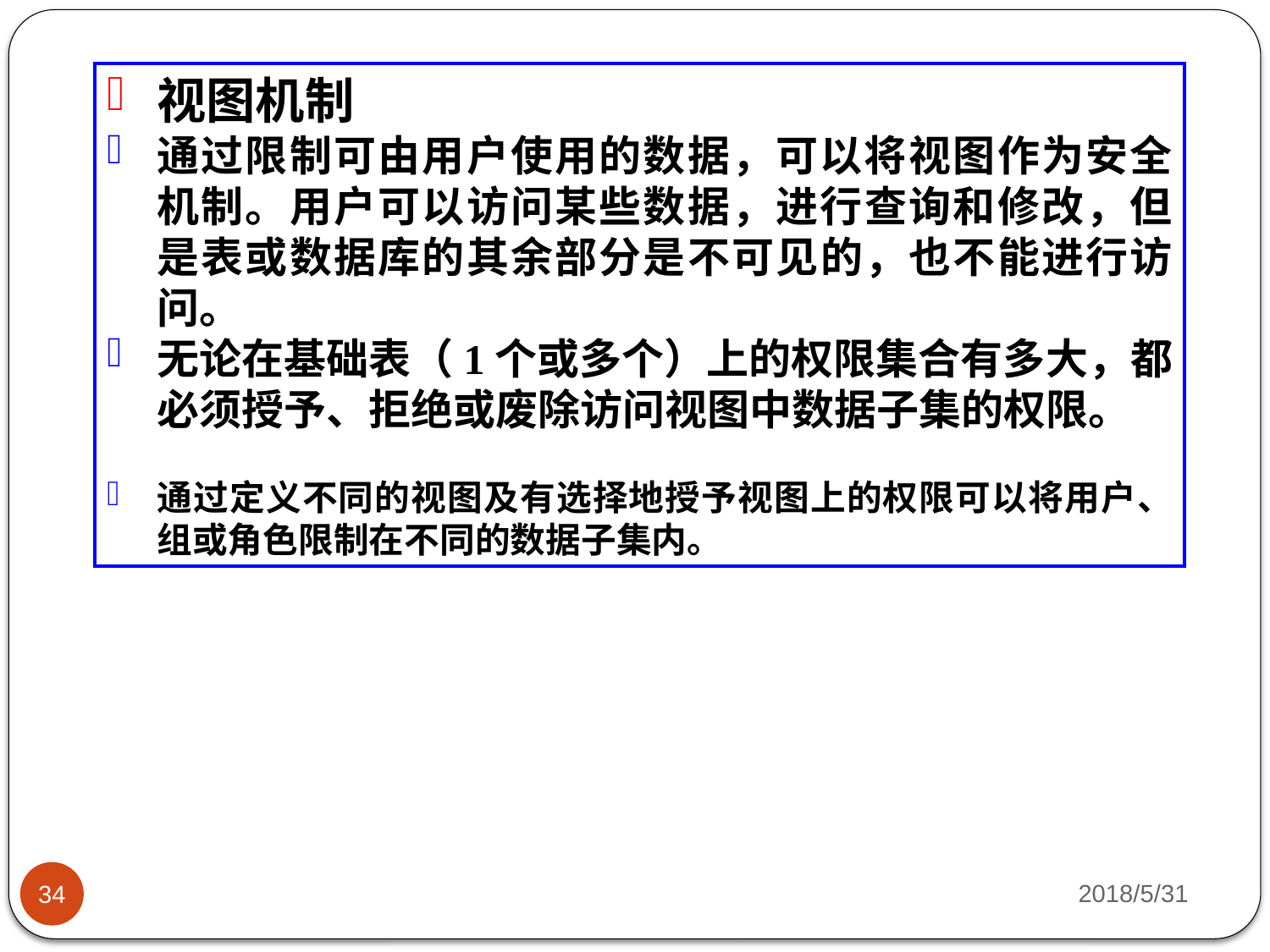

#
视图机制
通过限制可由用户使用的数据，可以将视图作为安全机制。用户可以访问某些数据，进行查询和修改，但是表或数据库的其余部分是不可见的，也不能进行访问。
无论在基础表（1个或多个）上的权限集合有多大，都必须授予、拒绝或废除访问视图中数据子集的权限。

通过定义不同的视图及有选择地授予视图上的权限可以将用户、组或角色限制在不同的数据子集内。
2018/5/31
34